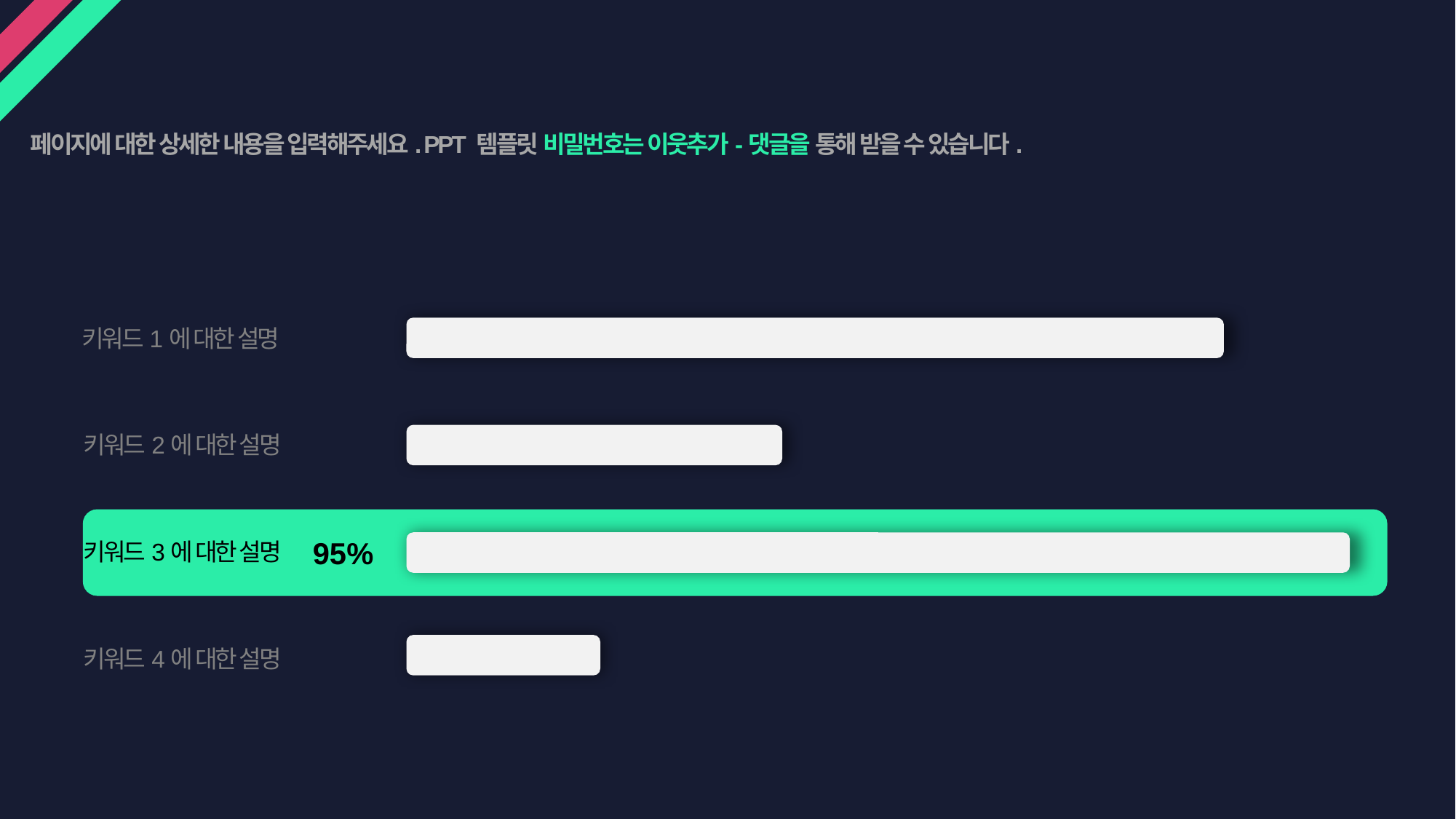

페이지 제목 입력
페이지에 대한 상세한 내용을 입력해주세요. PPT 템플릿 비밀번호는 이웃추가-댓글을 통해 받을 수 있습니다.
제목입력
75%
키워드1에 대한 설명

45%
키워드2에 대한 설명

95%
키워드3에 대한 설명

25%

키워드4에 대한 설명